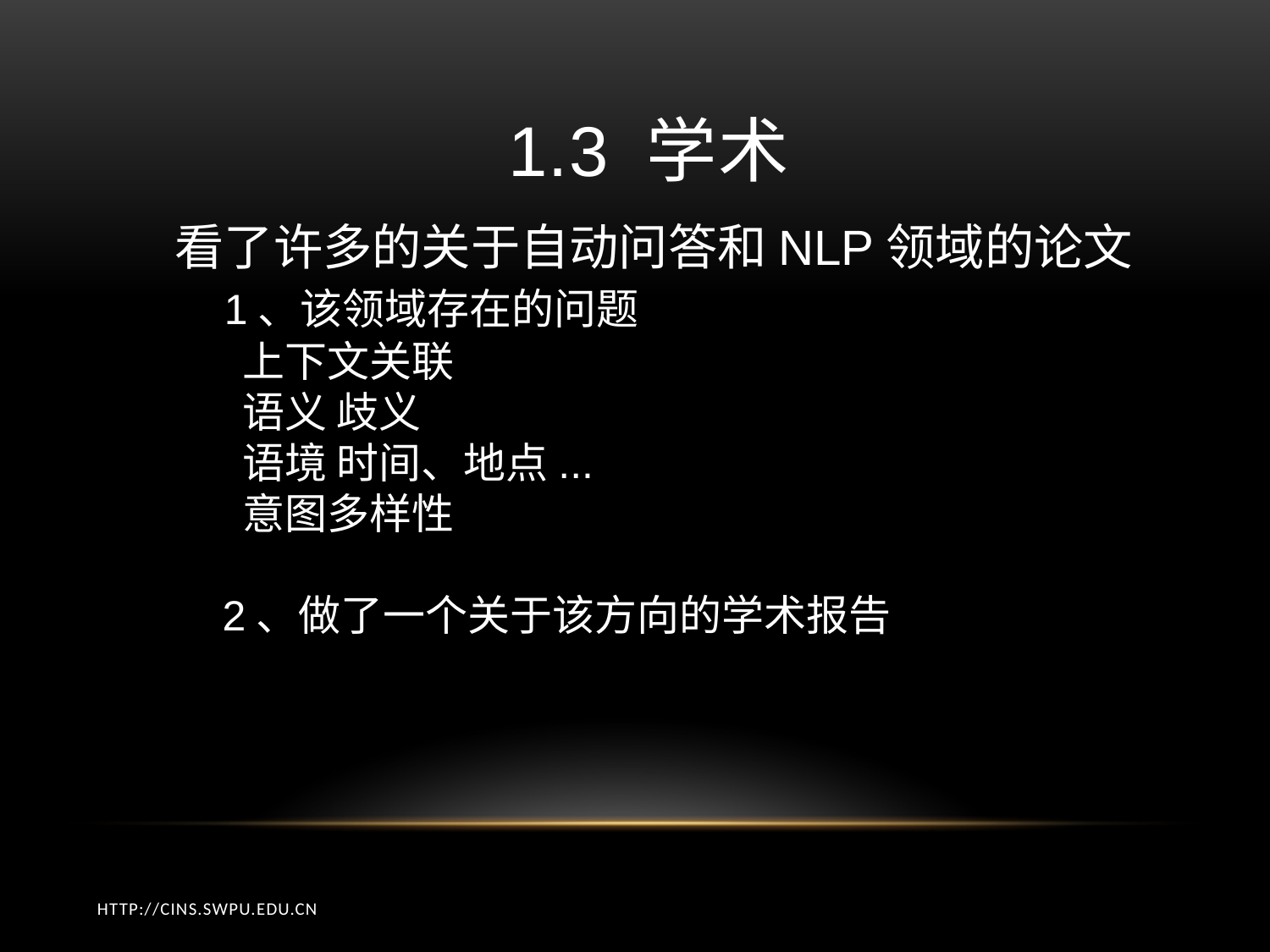

# 1.3 学术
看了许多的关于自动问答和NLP领域的论文
    1、该领域存在的问题
      上下文关联
      语义 歧义
      语境 时间、地点...
      意图多样性

    2、做了一个关于该方向的学术报告

http://cins.swpu.edu.cn
10